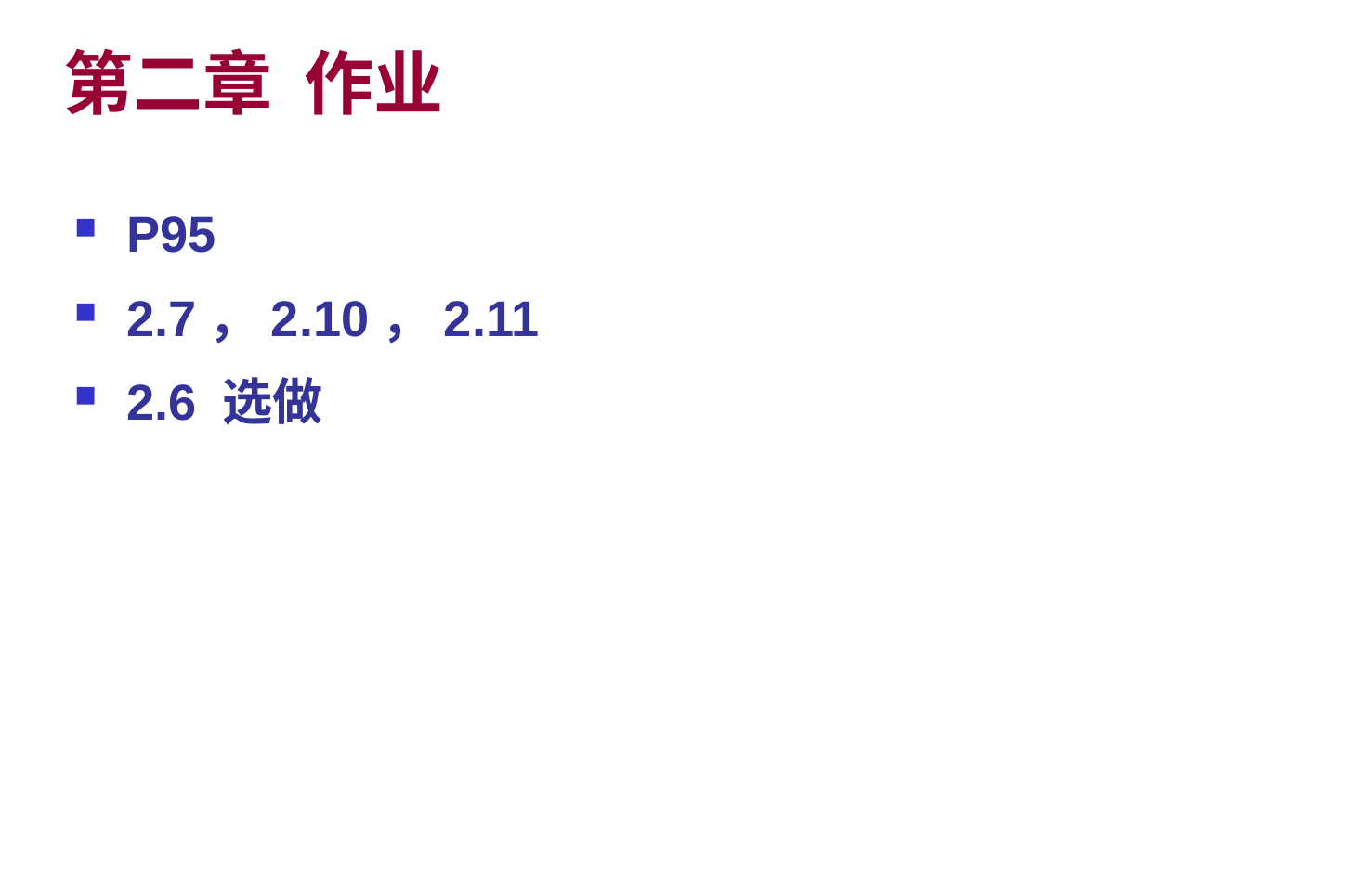

# 第二章  作业
P95
2.7，2.10，2.11
2.6 选做
100